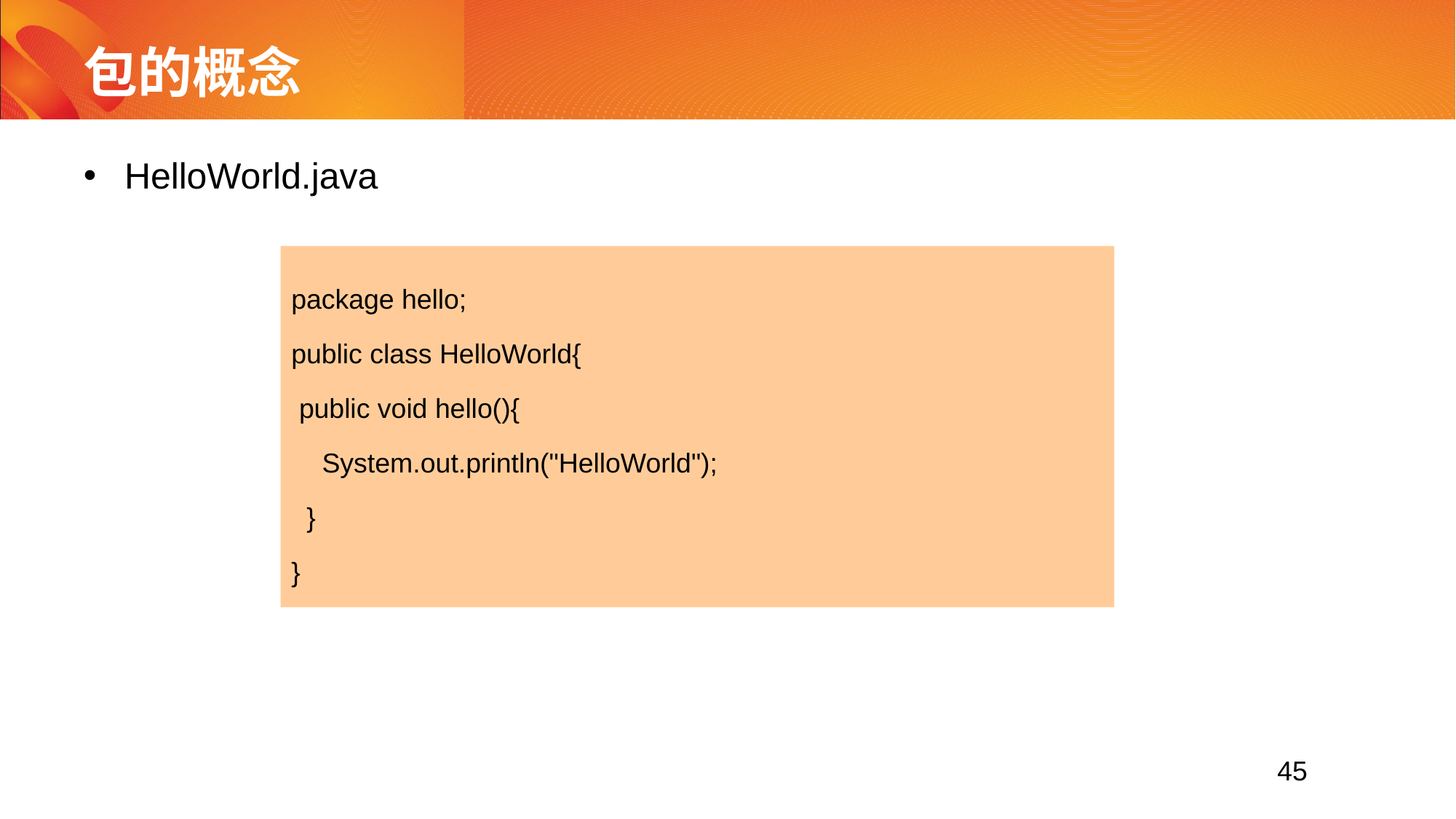

# 包的概念
HelloWorld.java

package hello;
public class HelloWorld{
 public void hello(){
    System.out.println("HelloWorld");
  }
}